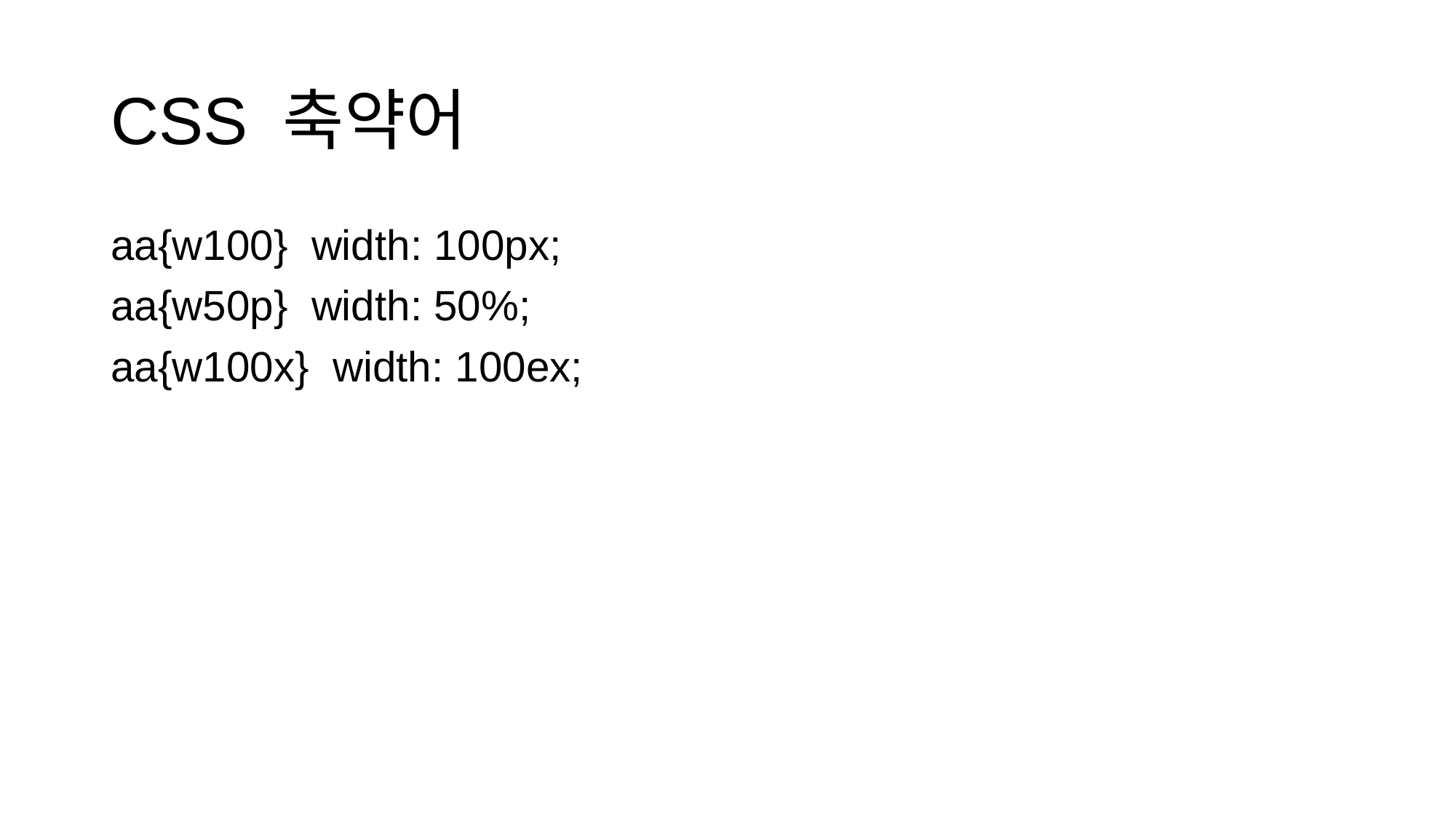

# CSS 축약어
aa{w100}  width: 100px;
aa{w50p}  width: 50%;
aa{w100x}  width: 100ex;